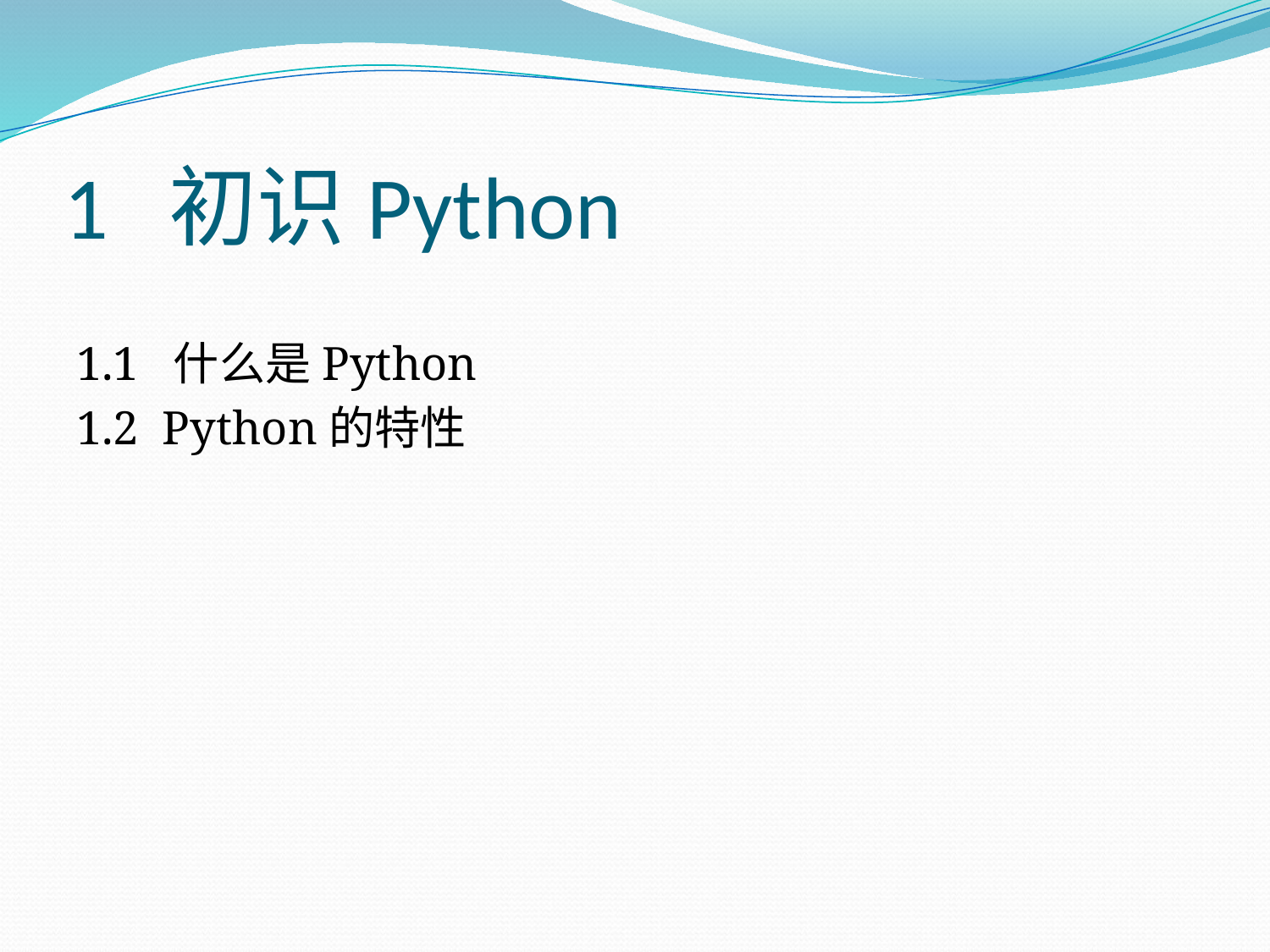

# 1  初识Python

1.1  什么是Python
1.2  Python的特性